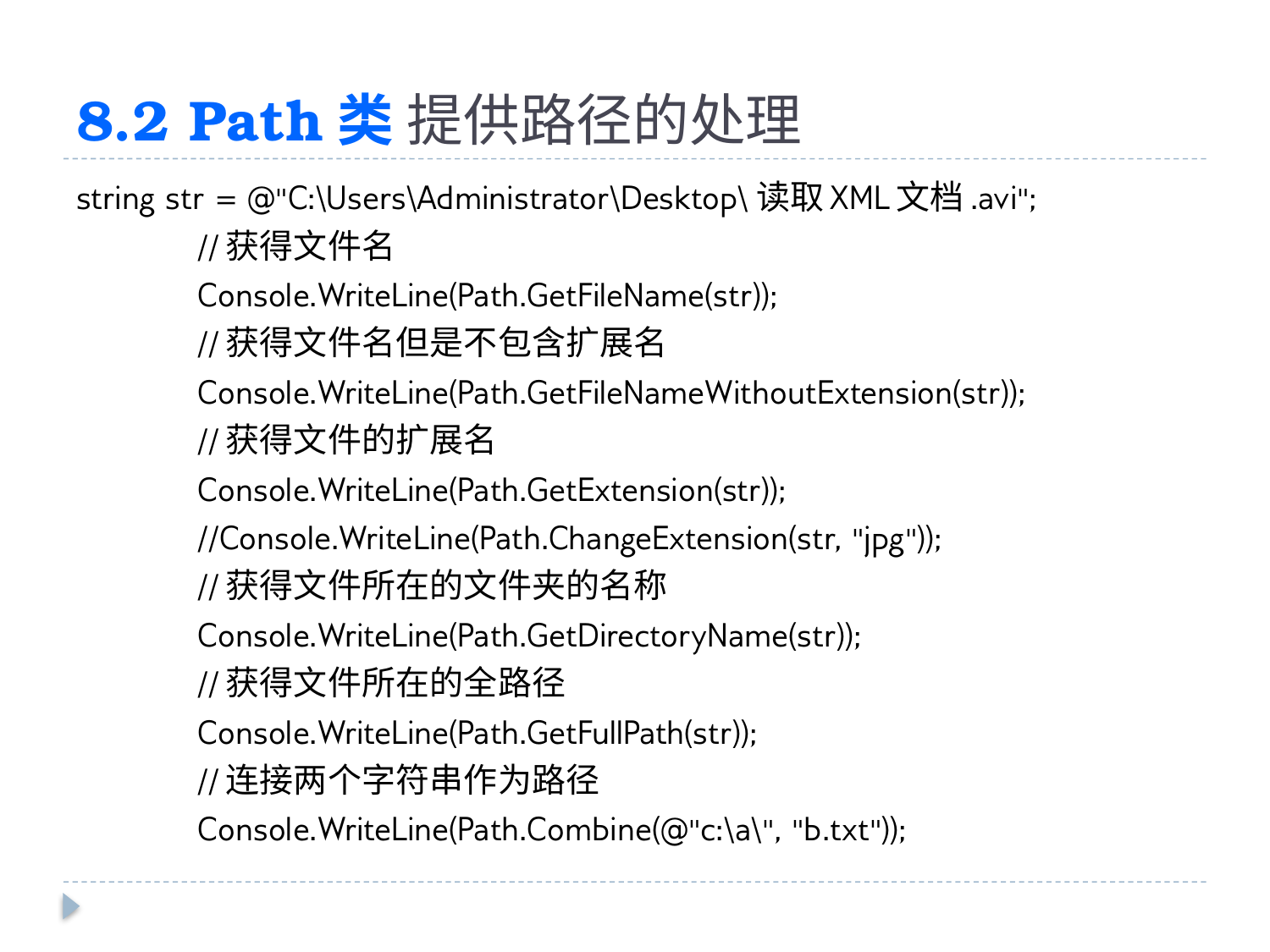

# 8.2 Path类 提供路径的处理
string str = @"C:\Users\Administrator\Desktop\读取XML文档.avi";
            //获得文件名
            Console.WriteLine(Path.GetFileName(str));
            //获得文件名但是不包含扩展名
            Console.WriteLine(Path.GetFileNameWithoutExtension(str));
            //获得文件的扩展名
            Console.WriteLine(Path.GetExtension(str));
            //Console.WriteLine(Path.ChangeExtension(str, "jpg"));
            //获得文件所在的文件夹的名称
            Console.WriteLine(Path.GetDirectoryName(str));
            //获得文件所在的全路径
            Console.WriteLine(Path.GetFullPath(str));
            //连接两个字符串作为路径
            Console.WriteLine(Path.Combine(@"c:\a\", "b.txt"));